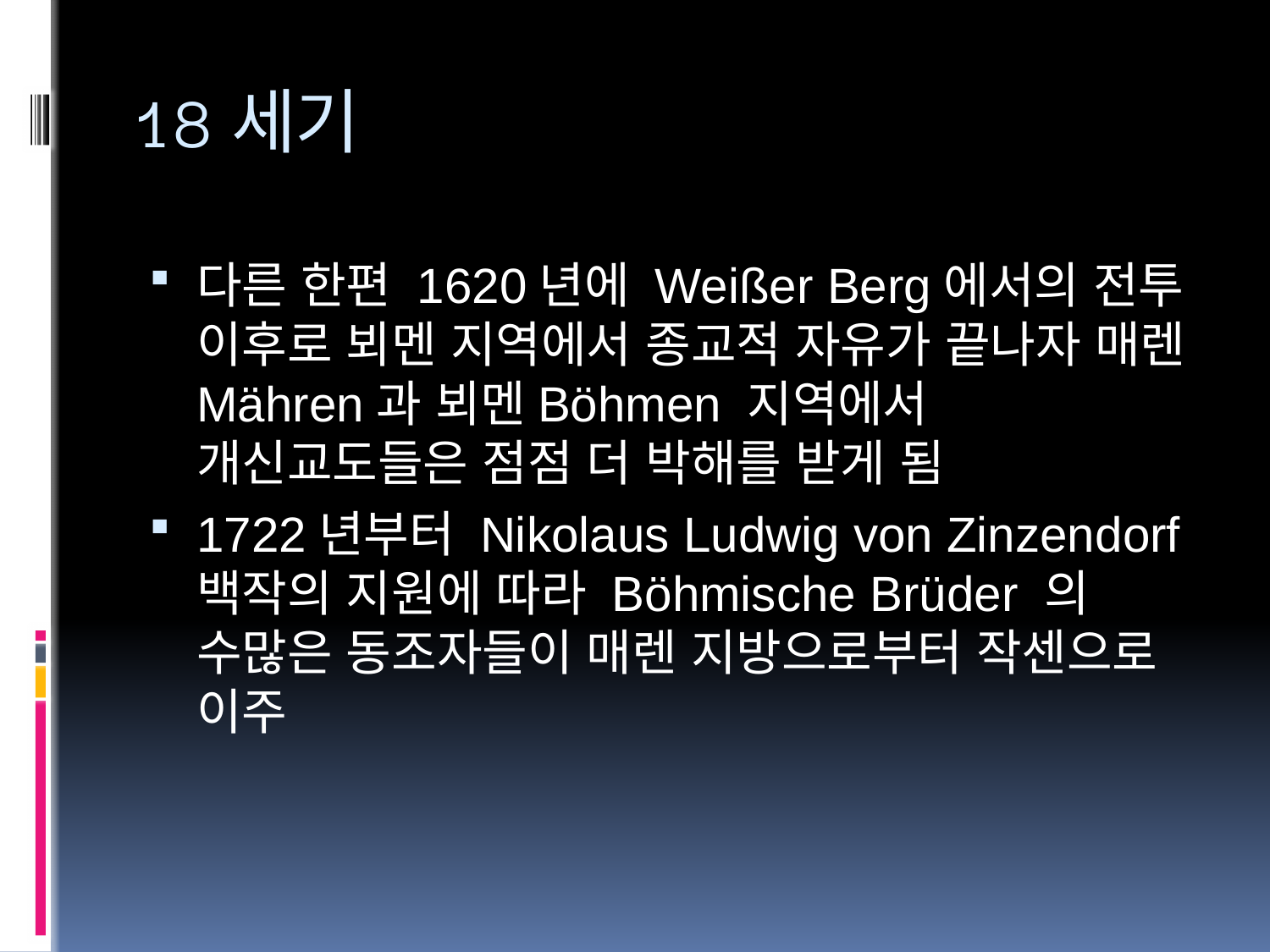

# 18세기
다른 한편 1620년에 Weißer Berg에서의 전투 이후로 뵈멘 지역에서 종교적 자유가 끝나자 매렌Mähren과 뵈멘Böhmen 지역에서 개신교도들은 점점 더 박해를 받게 됨
1722년부터 Nikolaus Ludwig von Zinzendorf 백작의 지원에 따라 Böhmische Brüder 의 수많은 동조자들이 매렌 지방으로부터 작센으로 이주